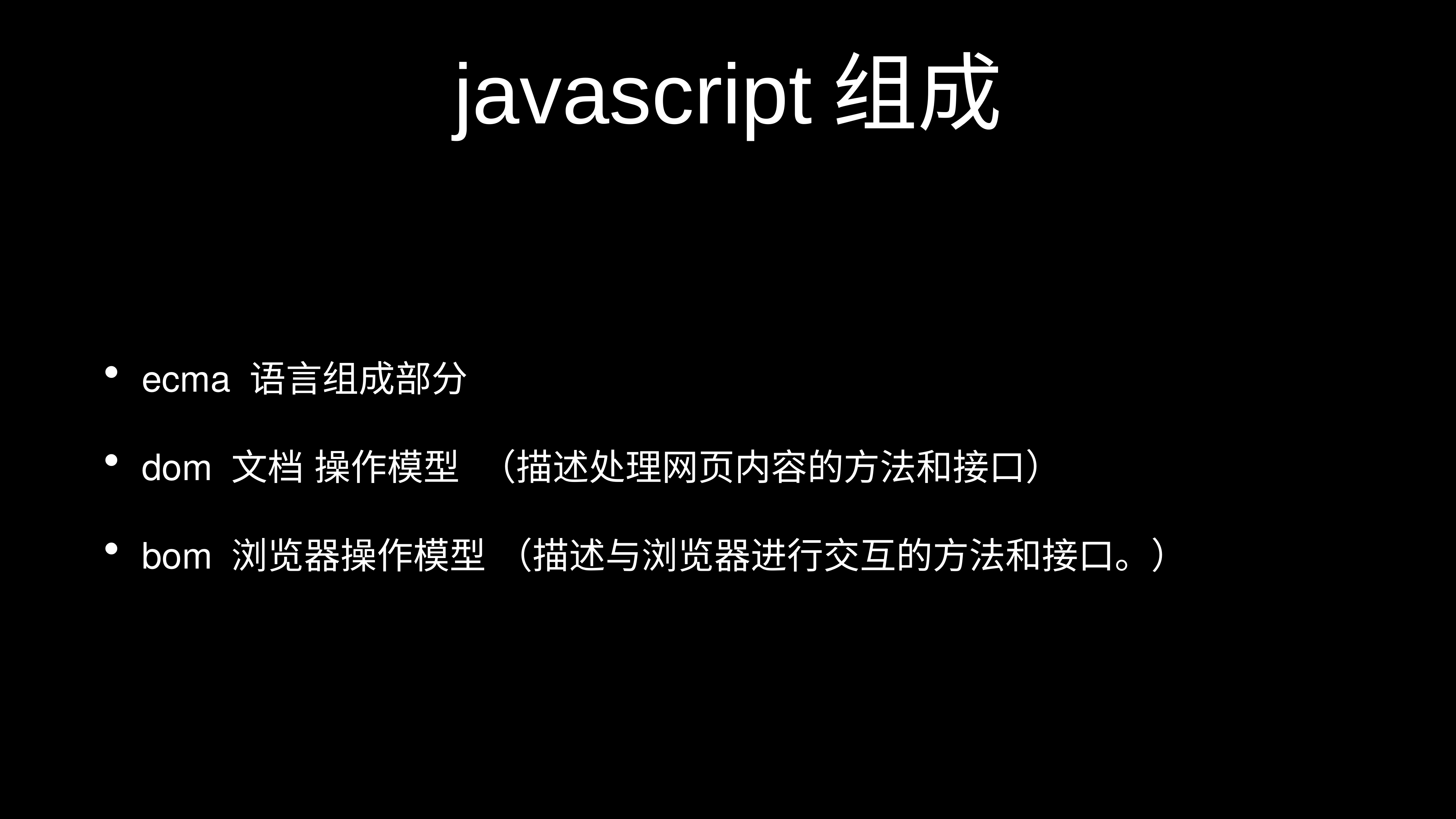

# javascript组成
ecma 语言组成部分
dom 文档 操作模型  （描述处理网页内容的方法和接口）
bom 浏览器操作模型 （描述与浏览器进行交互的方法和接口。）